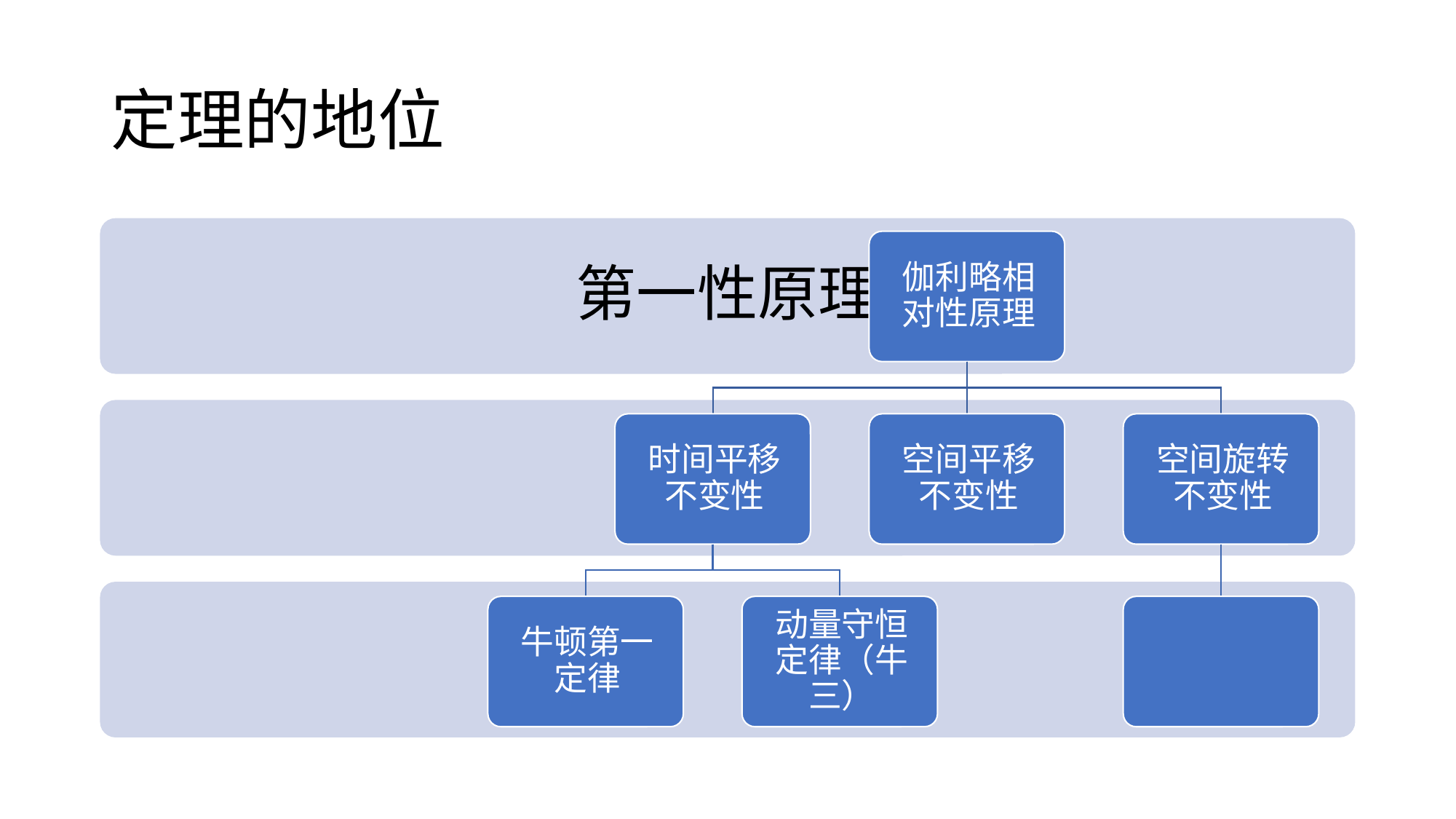

# 定理的地位

第一性原理
伽利略相对性原理
时间平移不变性
牛顿第一定律
动量守恒定律（牛三）
空间平移不变性
空间旋转不变性